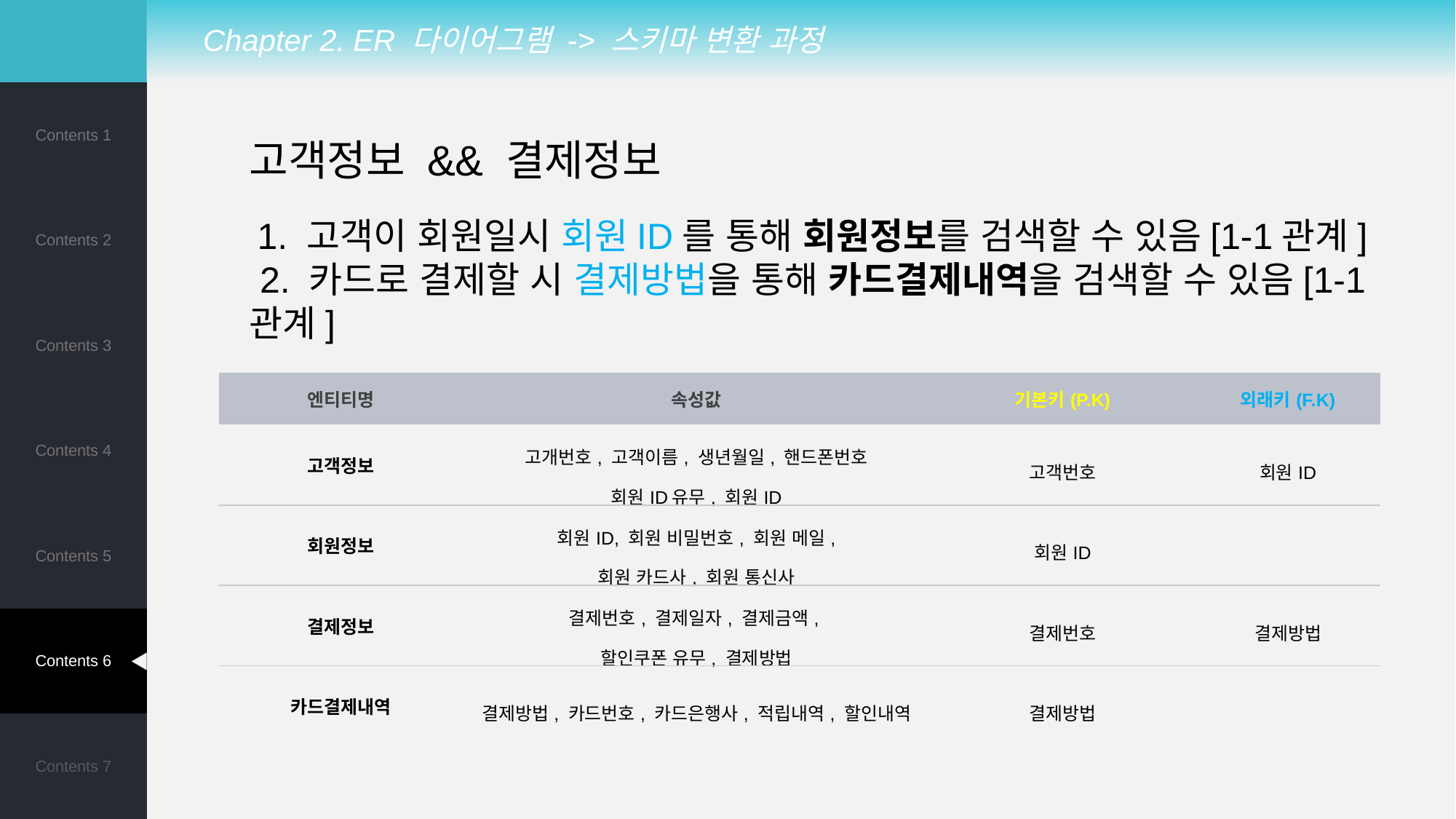

Chapter 2. ER 다이어그램 -> 스키마 변환 과정
| Contents 1 |
| --- |
| Contents 2 |
| Contents 3 |
| Contents 4 |
| Contents 5 |
| Contents 6 |
| Contents 7 |
고객정보 && 결제정보

 1. 고객이 회원일시 회원ID를 통해 회원정보를 검색할 수 있음[1-1관계]
 2. 카드로 결제할 시 결제방법을 통해 카드결제내역을 검색할 수 있음[1-1관계]
| 엔티티명 | 속성값 | 기본키(P.K) | 외래키(F.K) |
| --- | --- | --- | --- |
| 고객정보 | 고개번호, 고객이름, 생년월일, 핸드폰번호 회원ID유무, 회원ID | 고객번호 | 회원ID |
| 회원정보 | 회원ID, 회원 비밀번호, 회원 메일, 회원 카드사, 회원 통신사 | 회원ID |  |
| 결제정보 | 결제번호, 결제일자, 결제금액, 할인쿠폰 유무, 결제방법 | 결제번호 | 결제방법 |
| 카드결제내역 | 결제방법, 카드번호, 카드은행사, 적립내역, 할인내역 | 결제방법 |  |